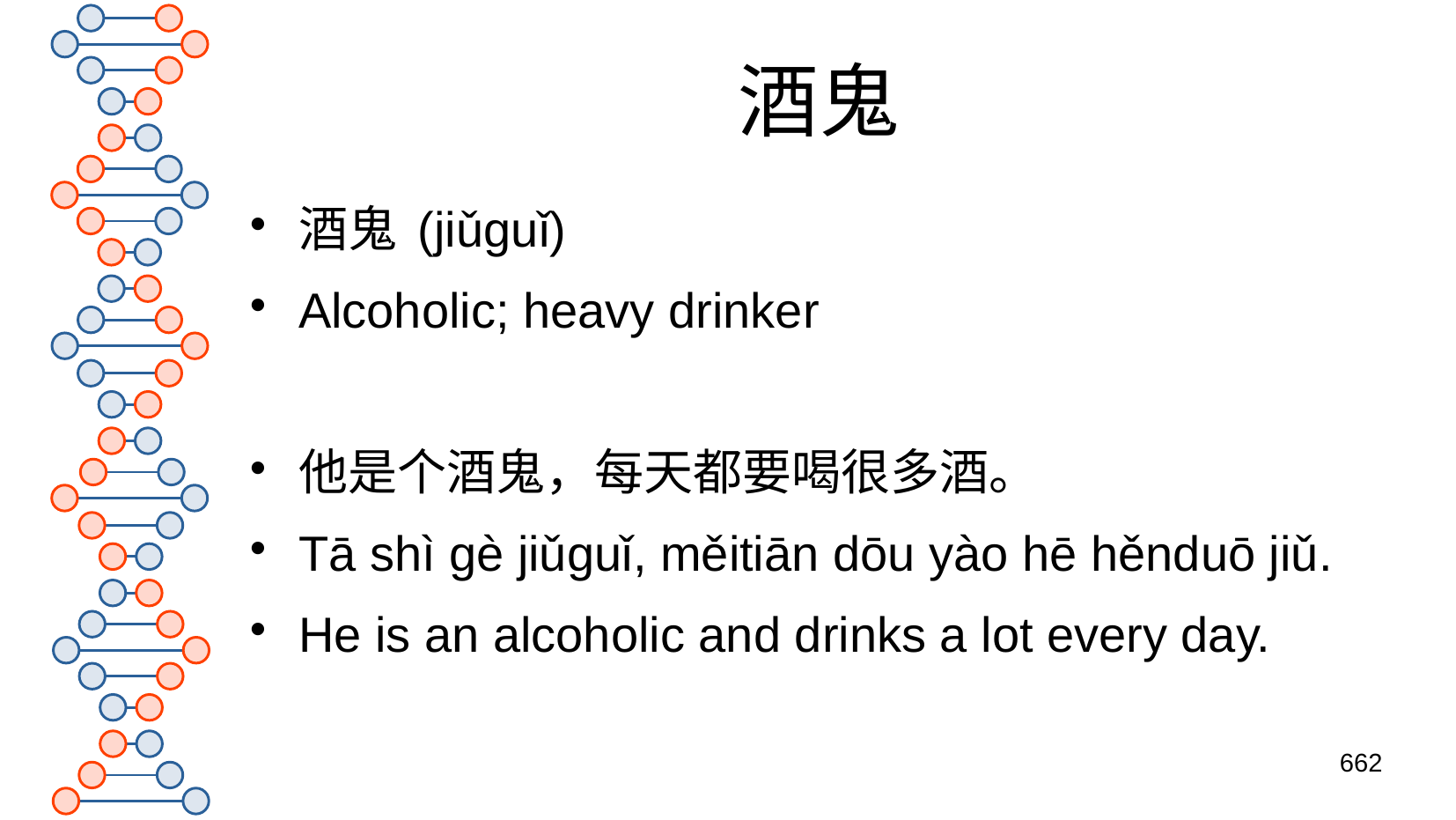

# 酒鬼
酒鬼 (jiǔguǐ)
Alcoholic; heavy drinker

他是个酒鬼，每天都要喝很多酒。
Tā shì gè jiǔguǐ, měitiān dōu yào hē hěnduō jiǔ.
He is an alcoholic and drinks a lot every day.
662